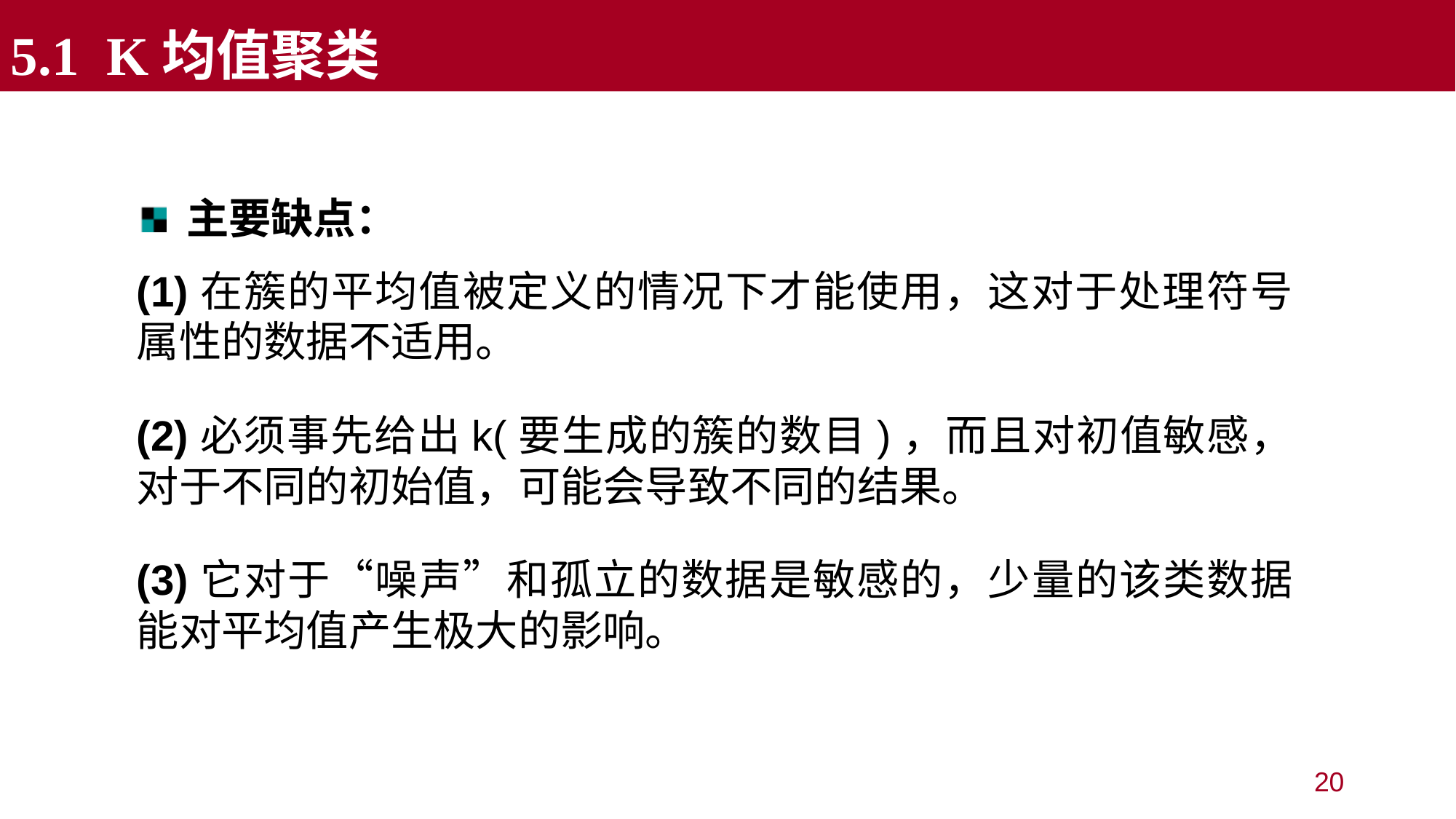

5.1  K均值聚类
 主要缺点：
(1)在簇的平均值被定义的情况下才能使用，这对于处理符号属性的数据不适用。
(2)必须事先给出k(要生成的簇的数目)，而且对初值敏感，对于不同的初始值，可能会导致不同的结果。
(3)它对于“噪声”和孤立的数据是敏感的，少量的该类数据能对平均值产生极大的影响。

20